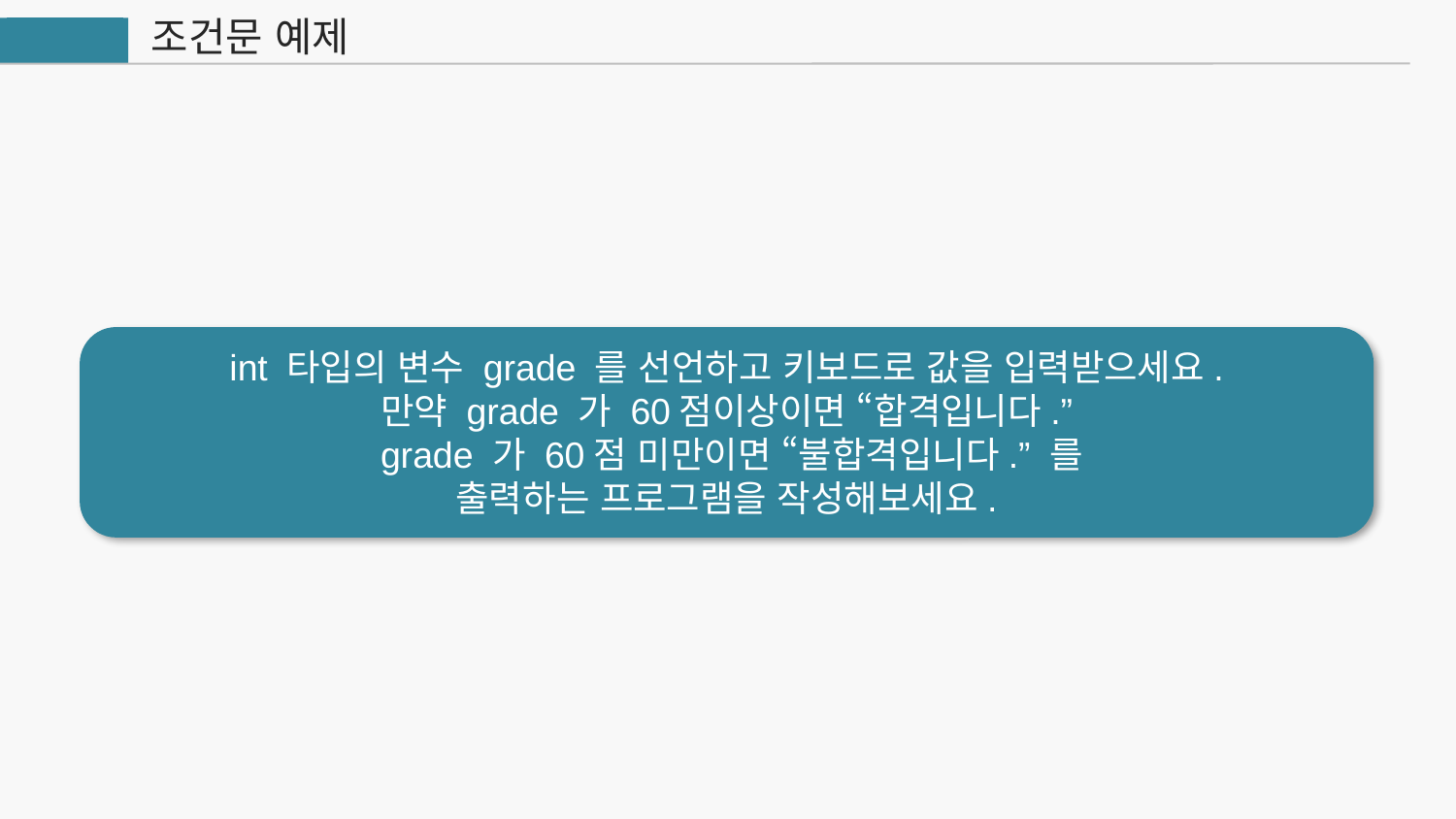

조건문 예제

자바
int 타입의 변수 grade 를 선언하고 키보드로 값을 입력받으세요.
만약 grade 가 60점이상이면 “합격입니다.”
 grade 가 60점 미만이면 “불합격입니다.” 를
출력하는 프로그램을 작성해보세요.